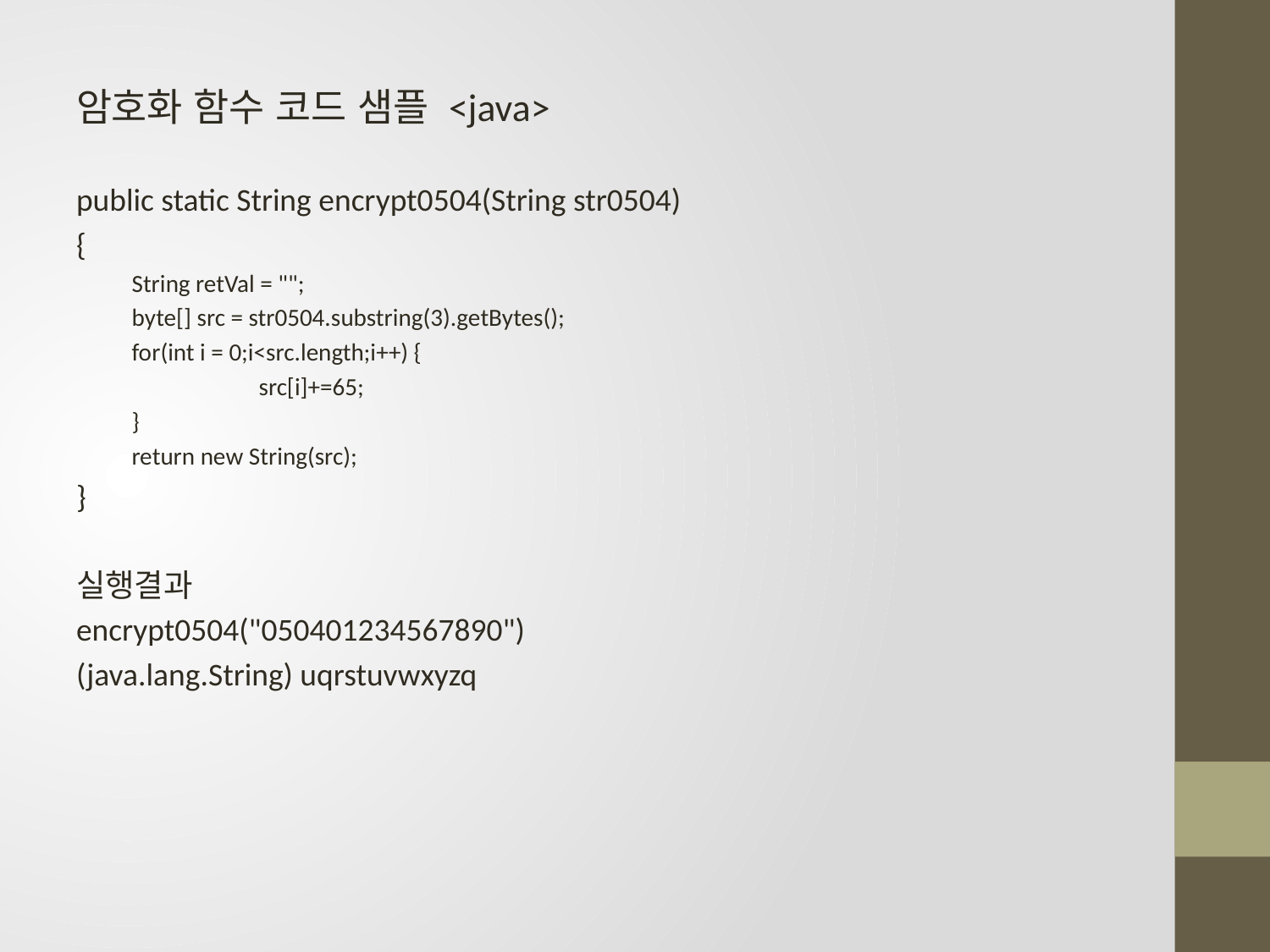

암호화 함수 코드 샘플 <java>

public static String encrypt0504(String str0504)
{
String retVal = "";
byte[] src = str0504.substring(3).getBytes();
for(int i = 0;i<src.length;i++) {
	src[i]+=65;
}
return new String(src);
}

실행결과
encrypt0504("050401234567890")
(java.lang.String) uqrstuvwxyzq